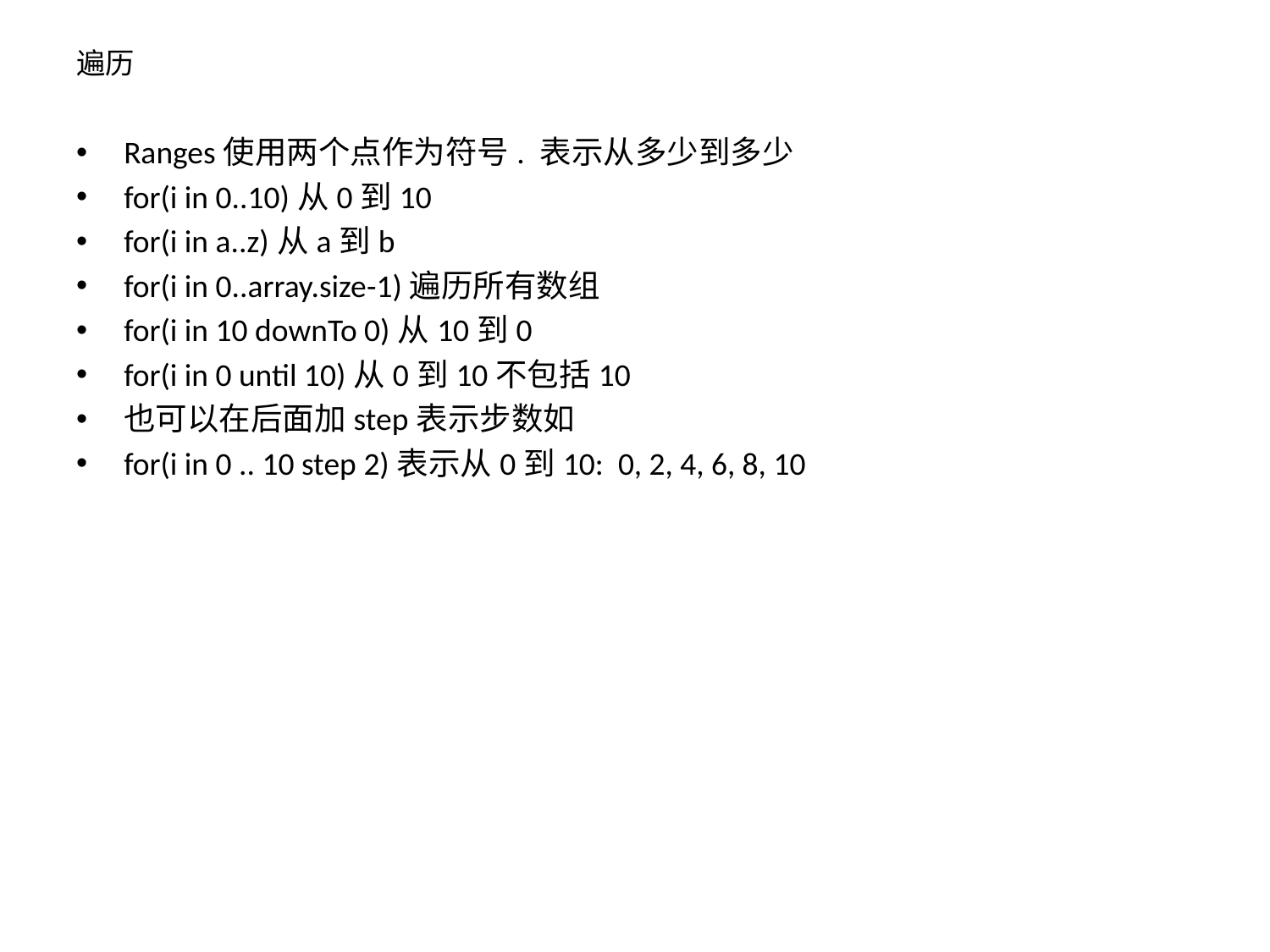

# 遍历
Ranges使用两个点作为符号. 表示从多少到多少
for(i in 0..10)从0到10
for(i in a..z)从a到b
for(i in 0..array.size-1)遍历所有数组
for(i in 10 downTo 0)从10到0
for(i in 0 until 10)从0到10不包括10
也可以在后面加step表示步数如
for(i in 0 .. 10 step 2)表示从0到10:  0, 2, 4, 6, 8, 10